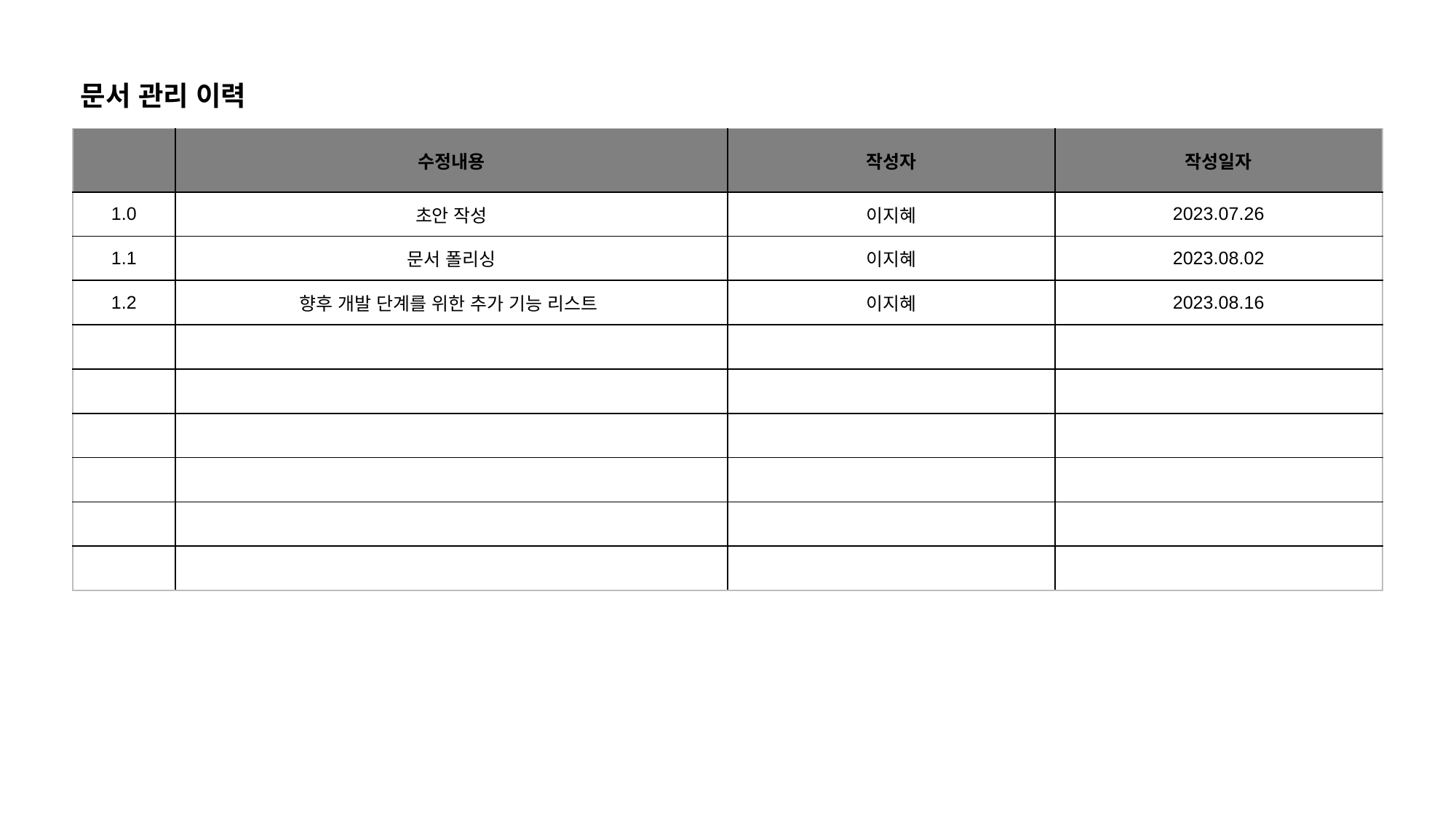

문서 관리 이력
|  | 수정내용 | 작성자 | 작성일자 |
| --- | --- | --- | --- |
| 1.0 | 초안 작성 | 이지혜 | 2023.07.26 |
| 1.1 | 문서 폴리싱 | 이지혜 | 2023.08.02 |
| 1.2 | 향후 개발 단계를 위한 추가 기능 리스트 | 이지혜 | 2023.08.16 |
|  |  |  |  |
|  |  |  |  |
|  |  |  |  |
|  |  |  |  |
|  |  |  |  |
|  |  |  |  |